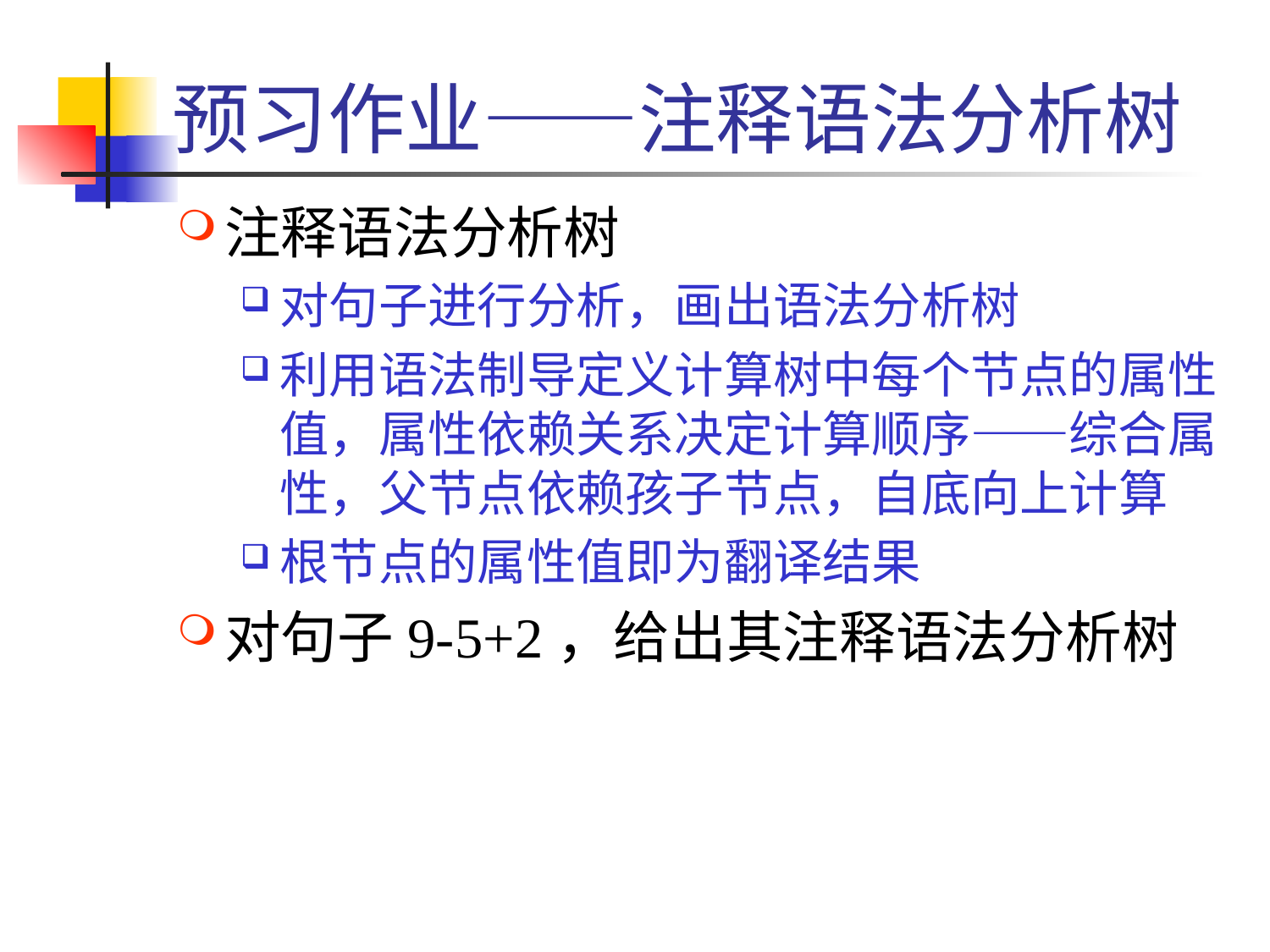

# 预习作业——注释语法分析树
注释语法分析树
对句子进行分析，画出语法分析树
利用语法制导定义计算树中每个节点的属性值，属性依赖关系决定计算顺序——综合属性，父节点依赖孩子节点，自底向上计算
根节点的属性值即为翻译结果
对句子9-5+2，给出其注释语法分析树